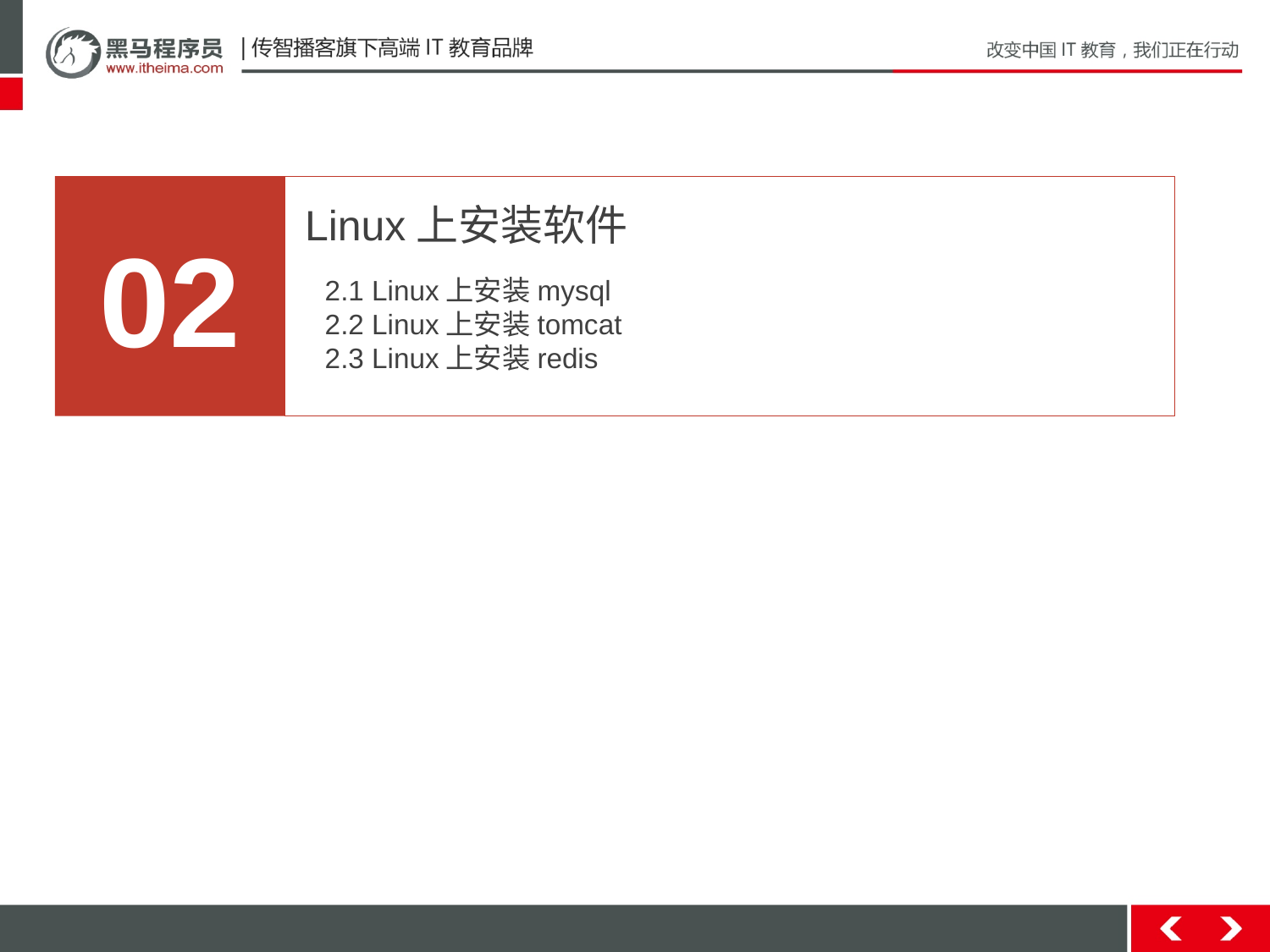

02

Linux上安装软件
2.1 Linux上安装mysql
2.2 Linux上安装tomcat
2.3 Linux上安装redis